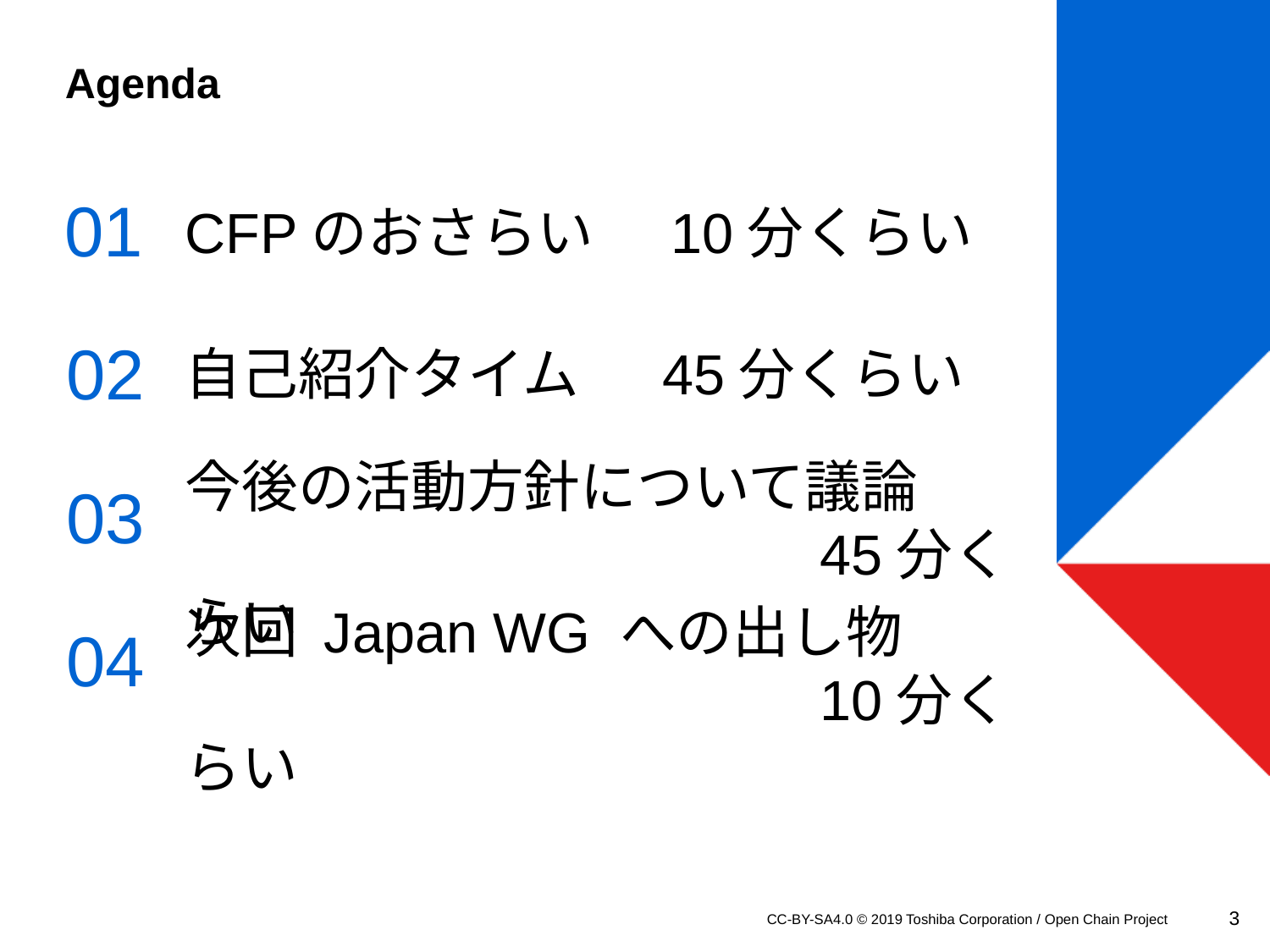

# Agenda
01
CFPのおさらい     10分くらい
02
自己紹介タイム　 45分くらい
03
今後の活動方針について議論
　　　　　　　　　　　45分くらい
04
次回 Japan WG への出し物
　　　　　　　　　　　10分くらい